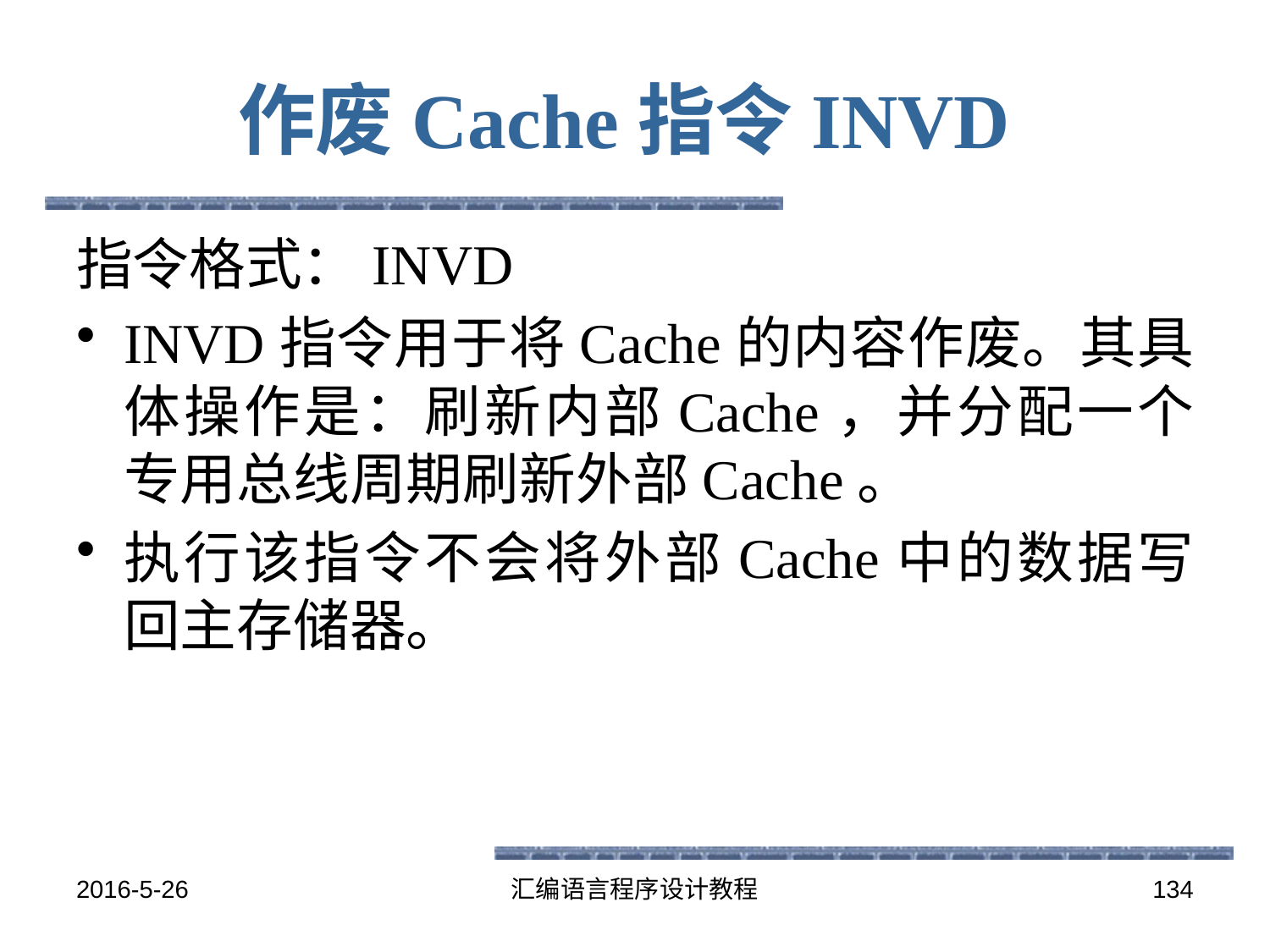

# 作废Cache指令INVD
指令格式：INVD
INVD指令用于将Cache的内容作废。其具体操作是：刷新内部Cache，并分配一个专用总线周期刷新外部Cache。
执行该指令不会将外部Cache中的数据写回主存储器。
2016-5-26
汇编语言程序设计教程
134